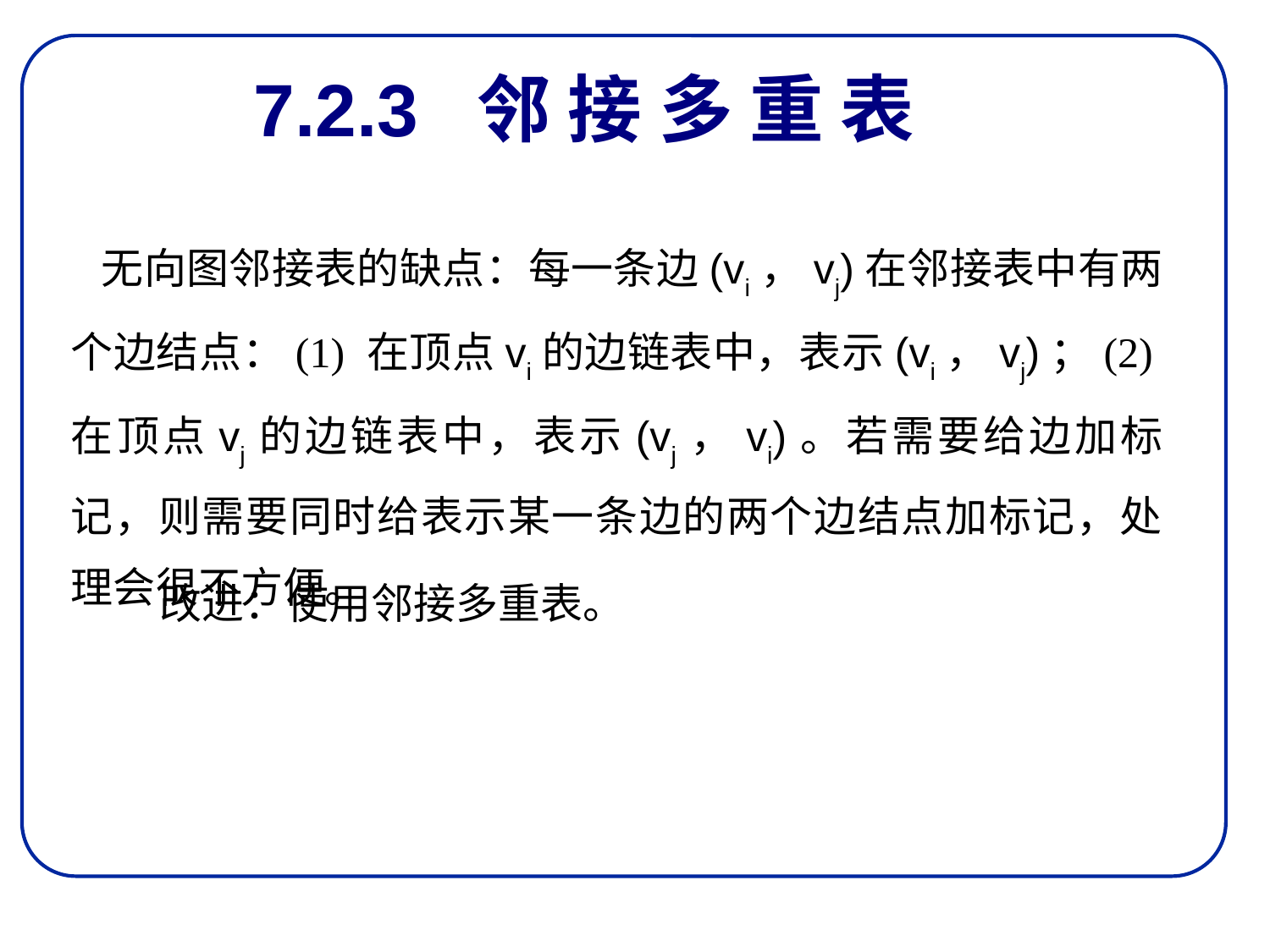

# 7.2.3  邻 接 多 重 表
  无向图邻接表的缺点：每一条边(vi，vj)在邻接表中有两个边结点：(1) 在顶点vi的边链表中，表示(vi，vj)；(2)在顶点vj的边链表中，表示(vj，vi)。若需要给边加标记，则需要同时给表示某一条边的两个边结点加标记，处理会很不方便。

  改进：使用邻接多重表。